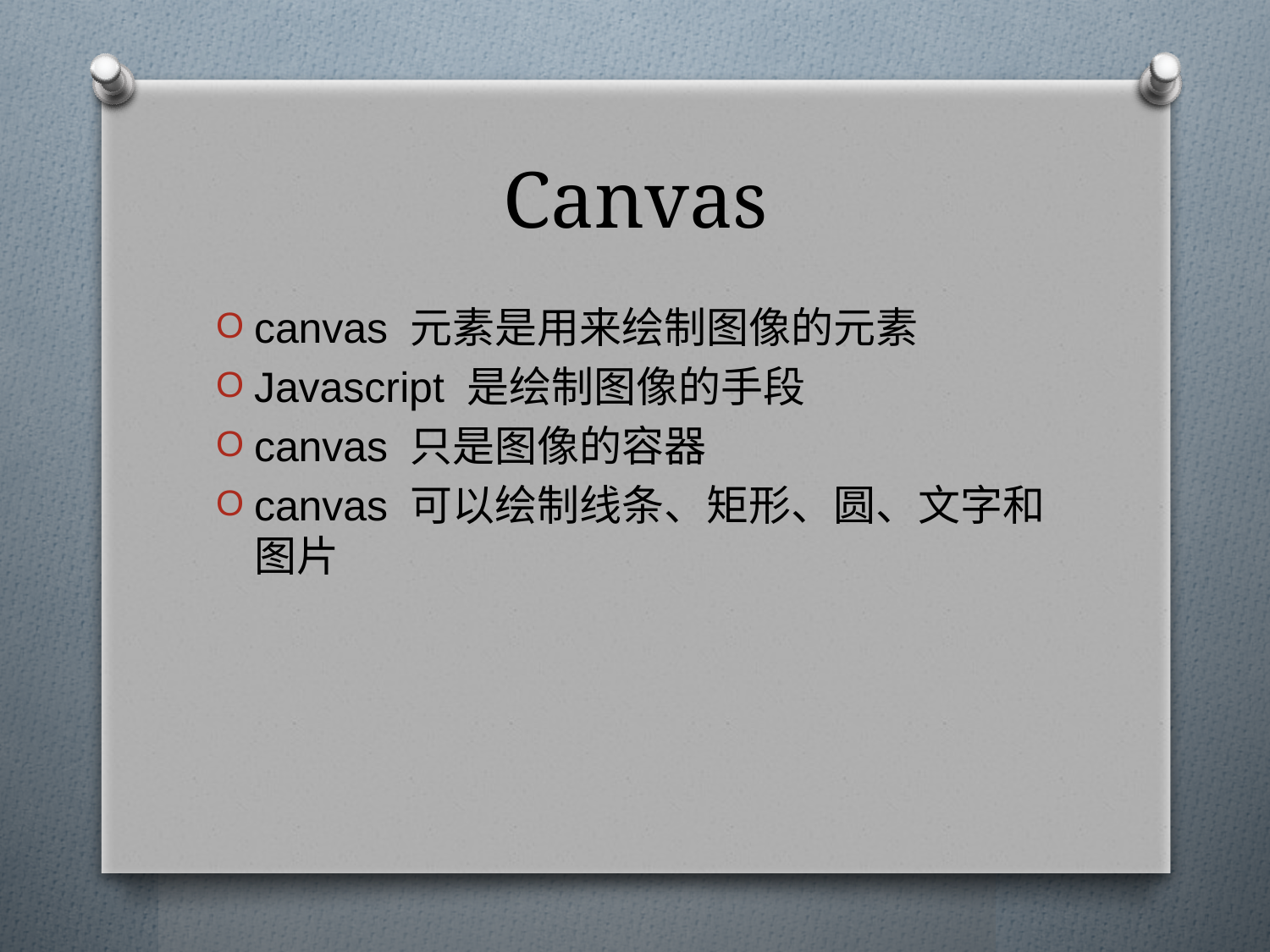

# Canvas
canvas 元素是用来绘制图像的元素
Javascript 是绘制图像的手段
canvas 只是图像的容器
canvas 可以绘制线条、矩形、圆、文字和图片